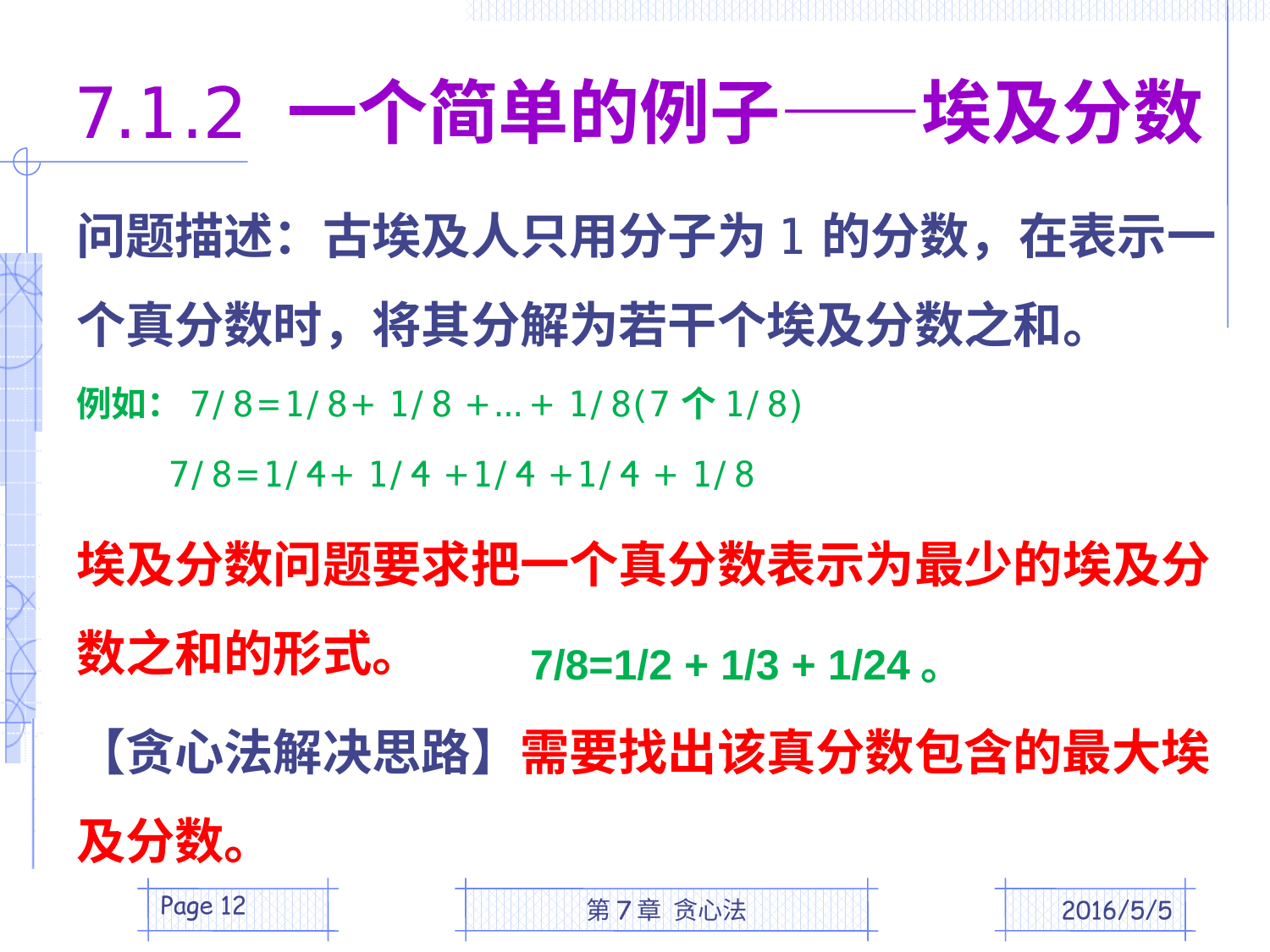

# 7.1.2 一个简单的例子——埃及分数
问题描述：古埃及人只用分子为1的分数，在表示一个真分数时，将其分解为若干个埃及分数之和。
例如：7/8=1/8+ 1/8 +…+ 1/8(7个1/8)
         7/8=1/4+ 1/4 +1/4 +1/4 + 1/8
埃及分数问题要求把一个真分数表示为最少的埃及分数之和的形式。
【贪心法解决思路】需要找出该真分数包含的最大埃及分数。

7/8=1/2 + 1/3 + 1/24。
Page 12
第7章  贪心法
2016/5/5